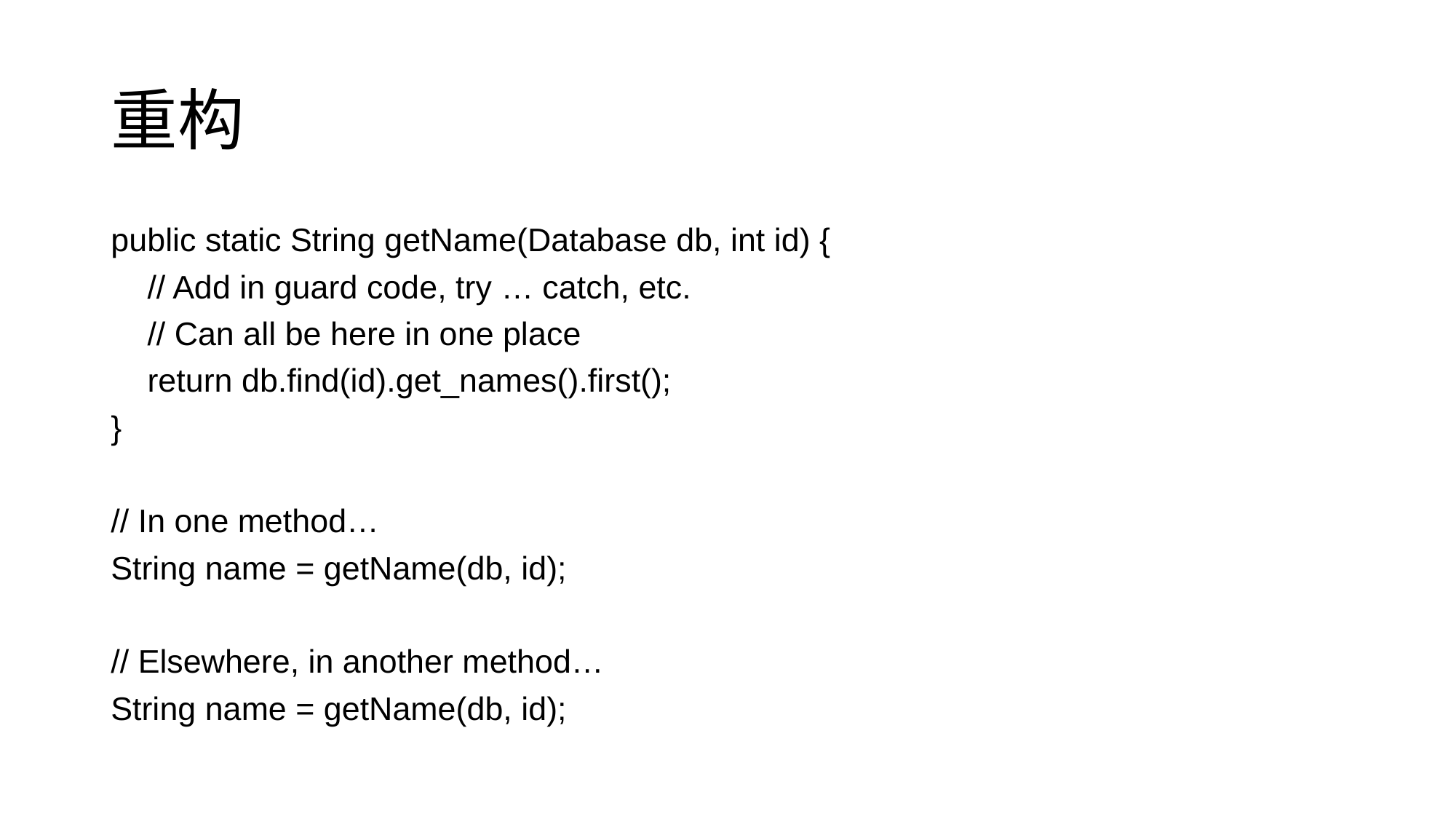

# 重构
public static String getName(Database db, int id) {
    // Add in guard code, try … catch, etc.
    // Can all be here in one place
    return db.find(id).get_names().first();
}

// In one method…
String name = getName(db, id);

// Elsewhere, in another method…
String name = getName(db, id);